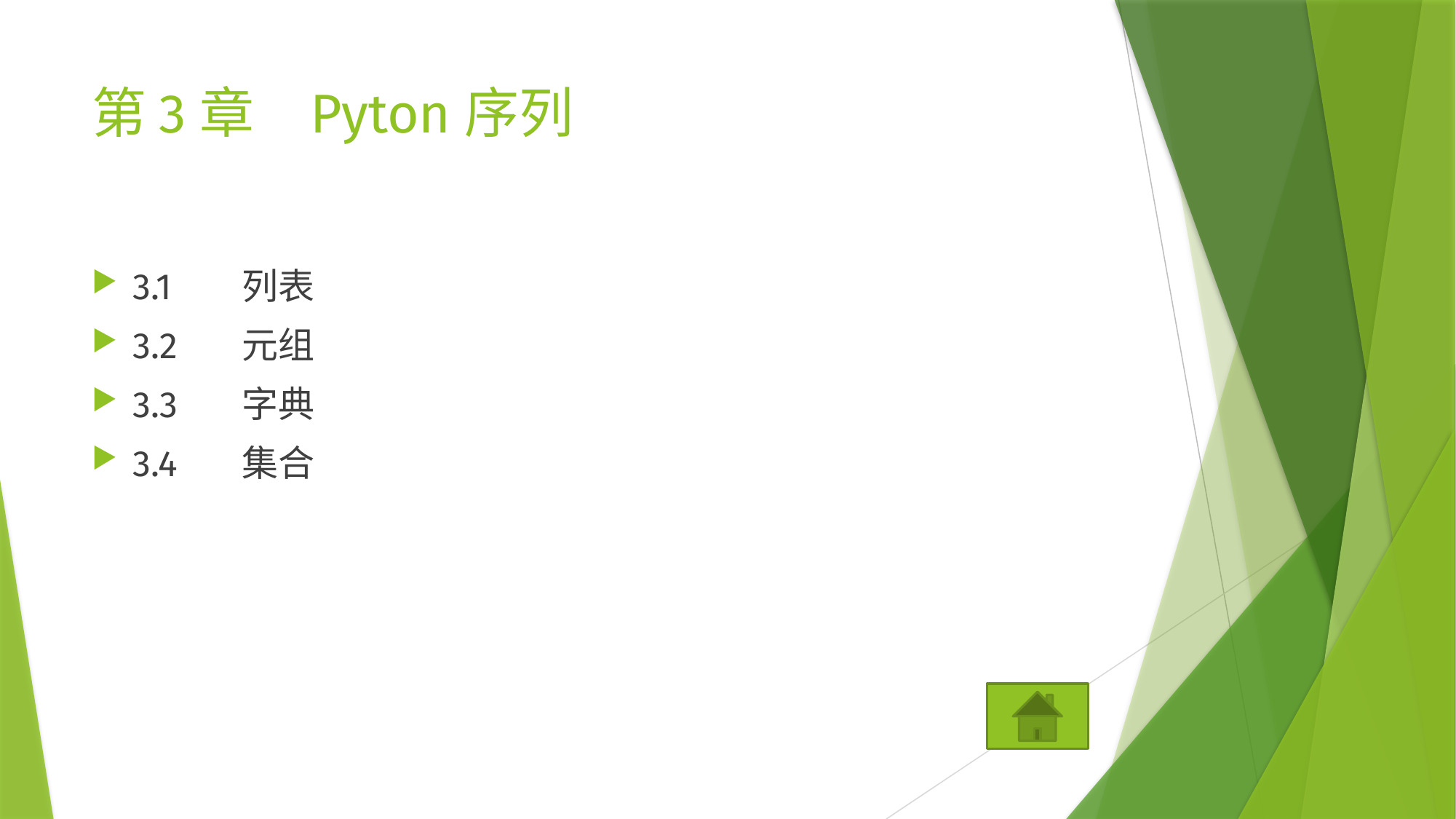

# 第3章	Pyton序列
3.1	列表
3.2	元组
3.3	字典
3.4	集合